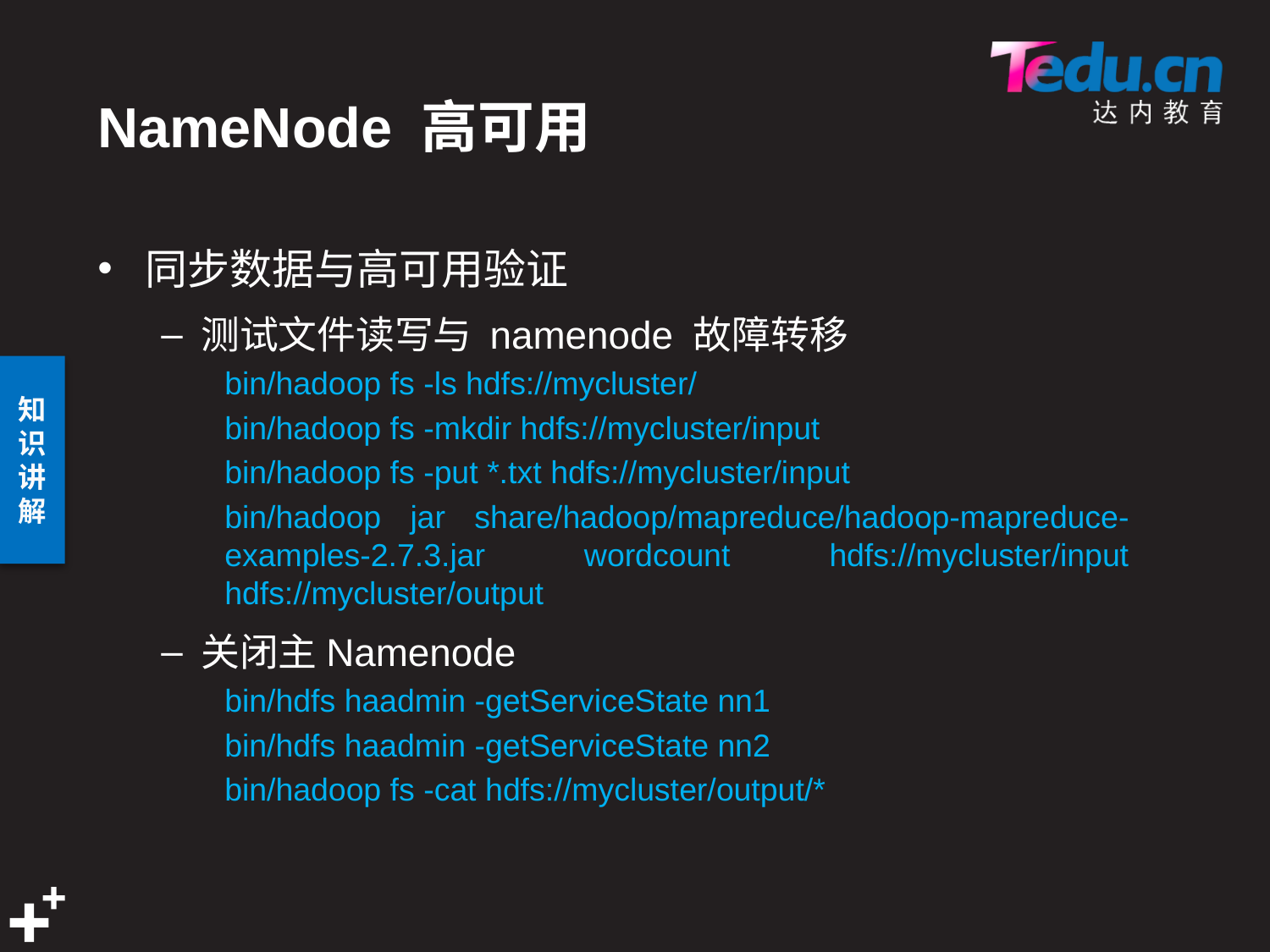

# NameNode 高可用
同步数据与高可用验证
测试文件读写与 namenode 故障转移
bin/hadoop fs -ls hdfs://mycluster/
bin/hadoop fs -mkdir hdfs://mycluster/input
bin/hadoop fs -put *.txt hdfs://mycluster/input
bin/hadoop jar share/hadoop/mapreduce/hadoop-mapreduce-examples-2.7.3.jar wordcount hdfs://mycluster/input hdfs://mycluster/output
关闭主Namenode
bin/hdfs haadmin -getServiceState nn1
bin/hdfs haadmin -getServiceState nn2
bin/hadoop fs -cat hdfs://mycluster/output/*